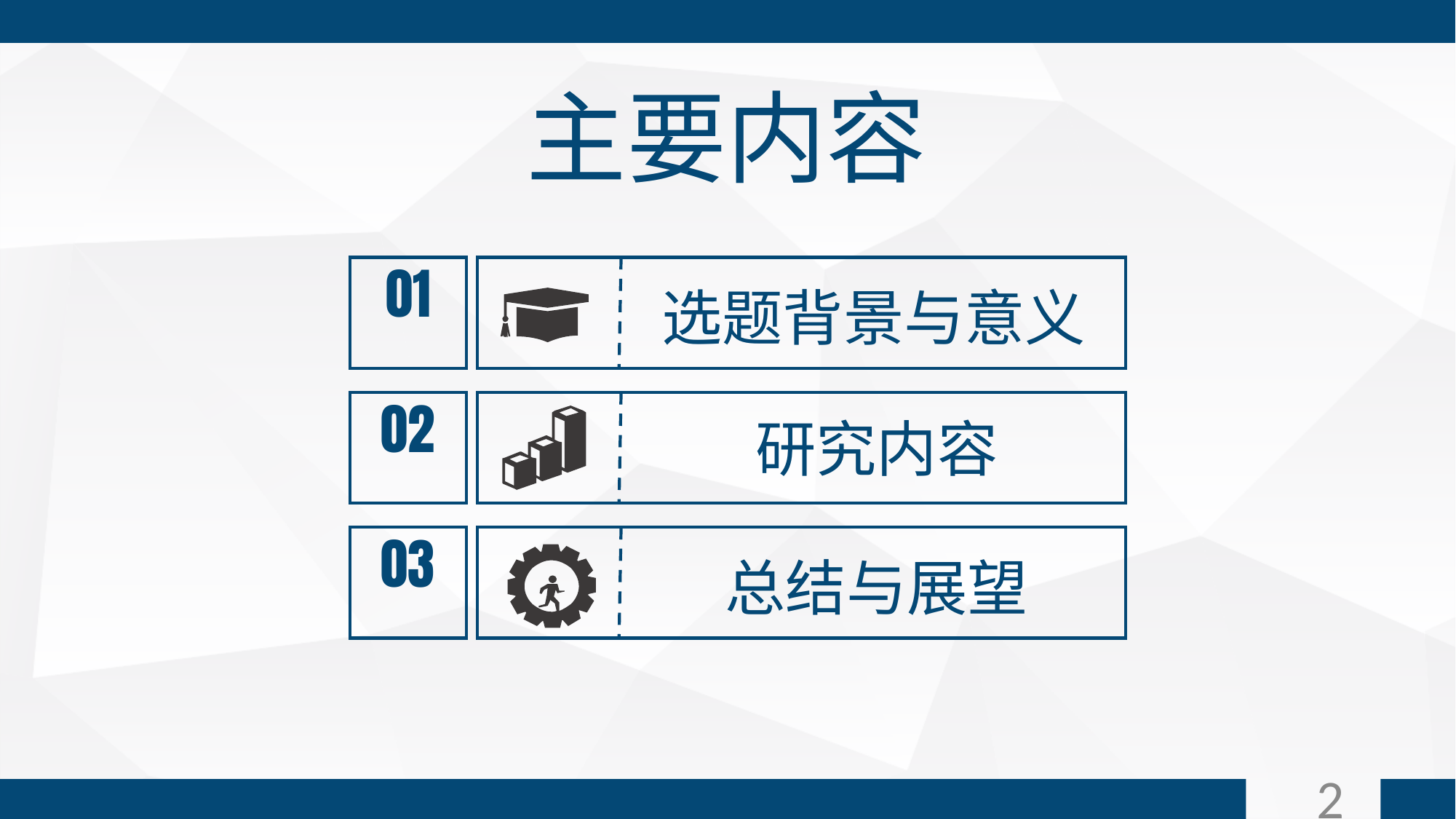

主要内容
01

选题背景与意义

02

研究内容

03

总结与展望

2